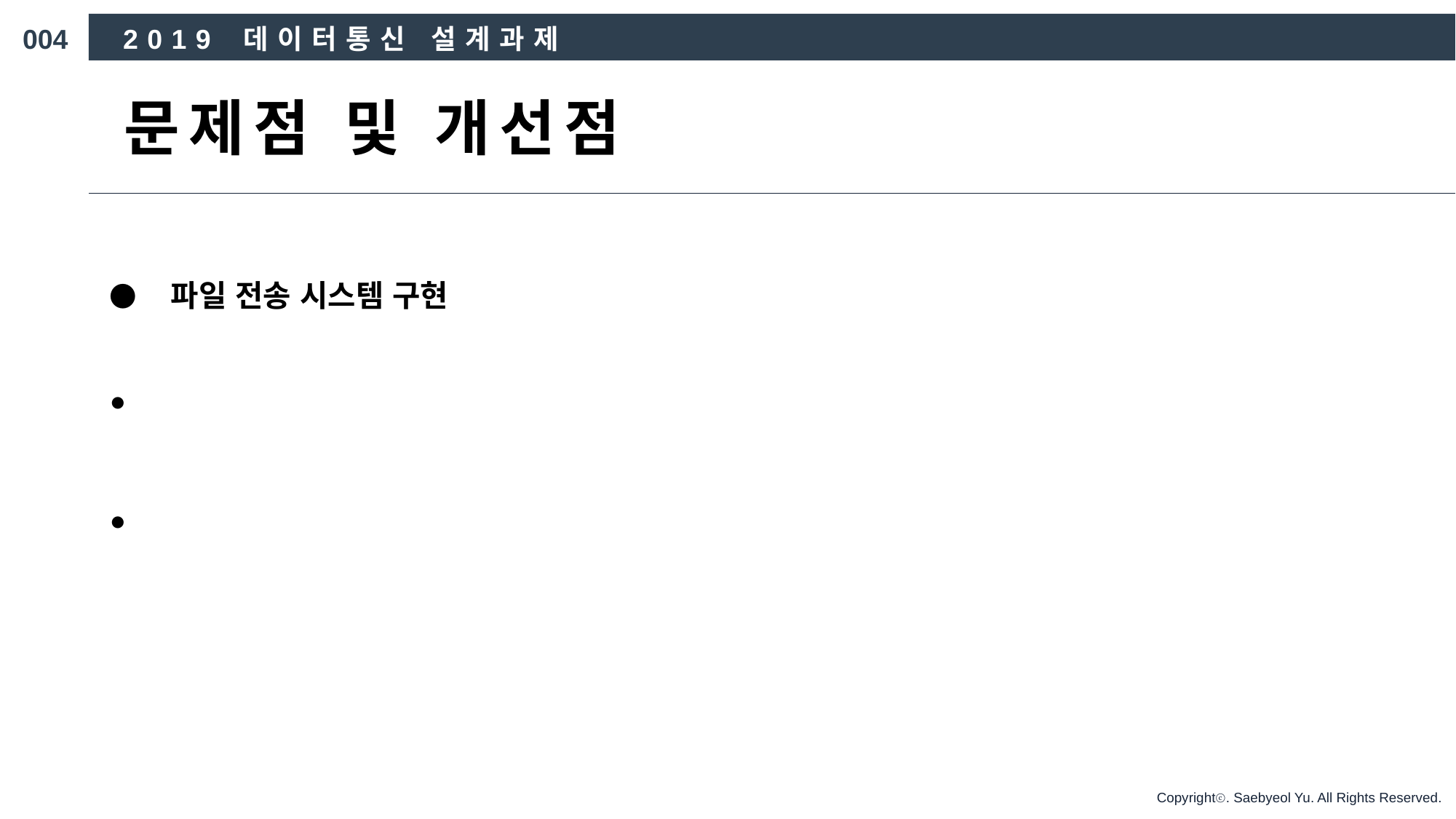

004
2019 데이터통신 설계과제
문제점 및 개선점
●  파일 전송 시스템 구현
●
●